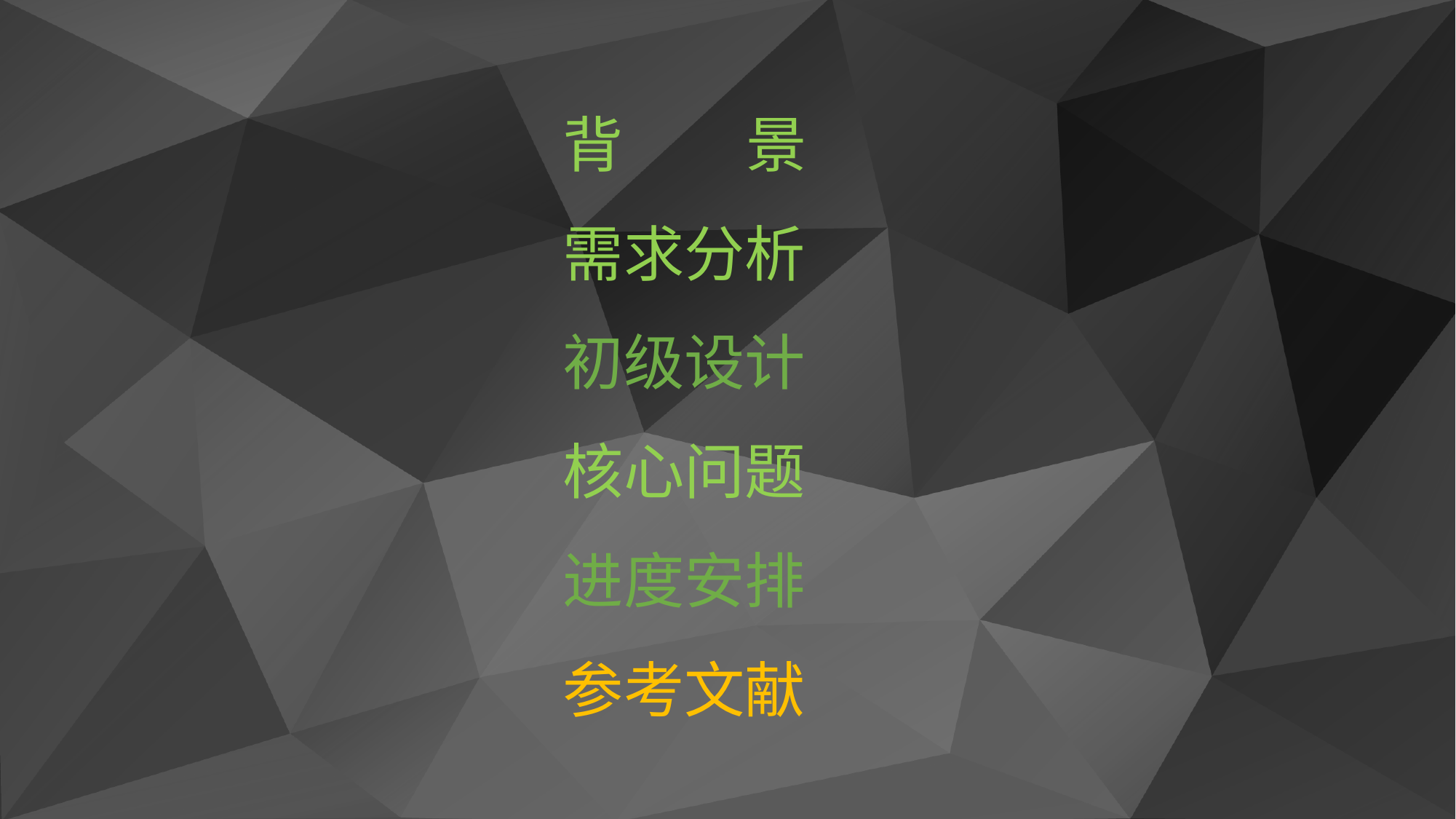

背         景
需求分析
初级设计
核心问题
进度安排
参考文献